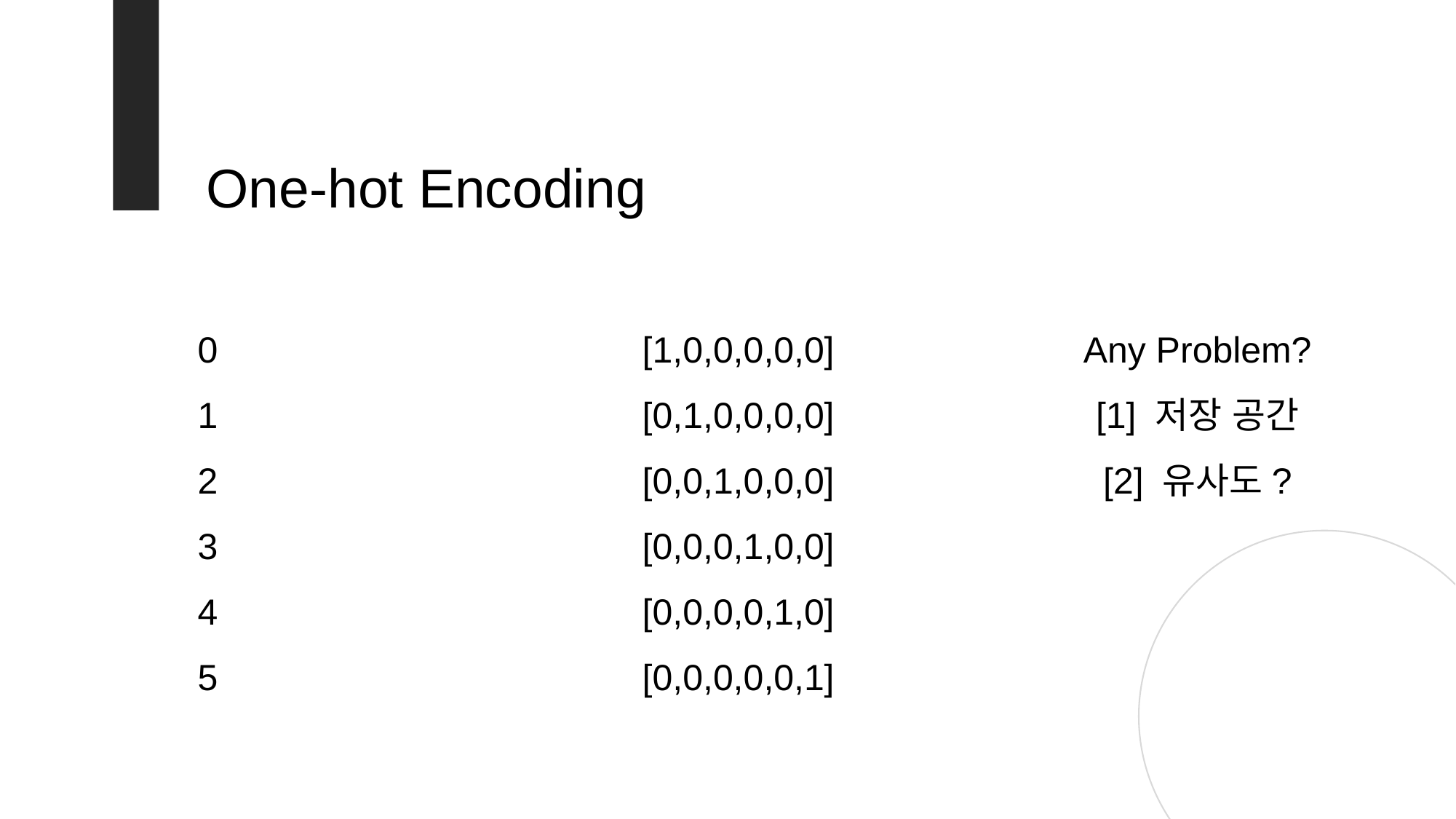

One-hot Encoding
0
1
2
3
4
5
[1,0,0,0,0,0]
[0,1,0,0,0,0]
[0,0,1,0,0,0]
[0,0,0,1,0,0]
[0,0,0,0,1,0]
[0,0,0,0,0,1]
Any Problem?
[1] 저장 공간
[2] 유사도?